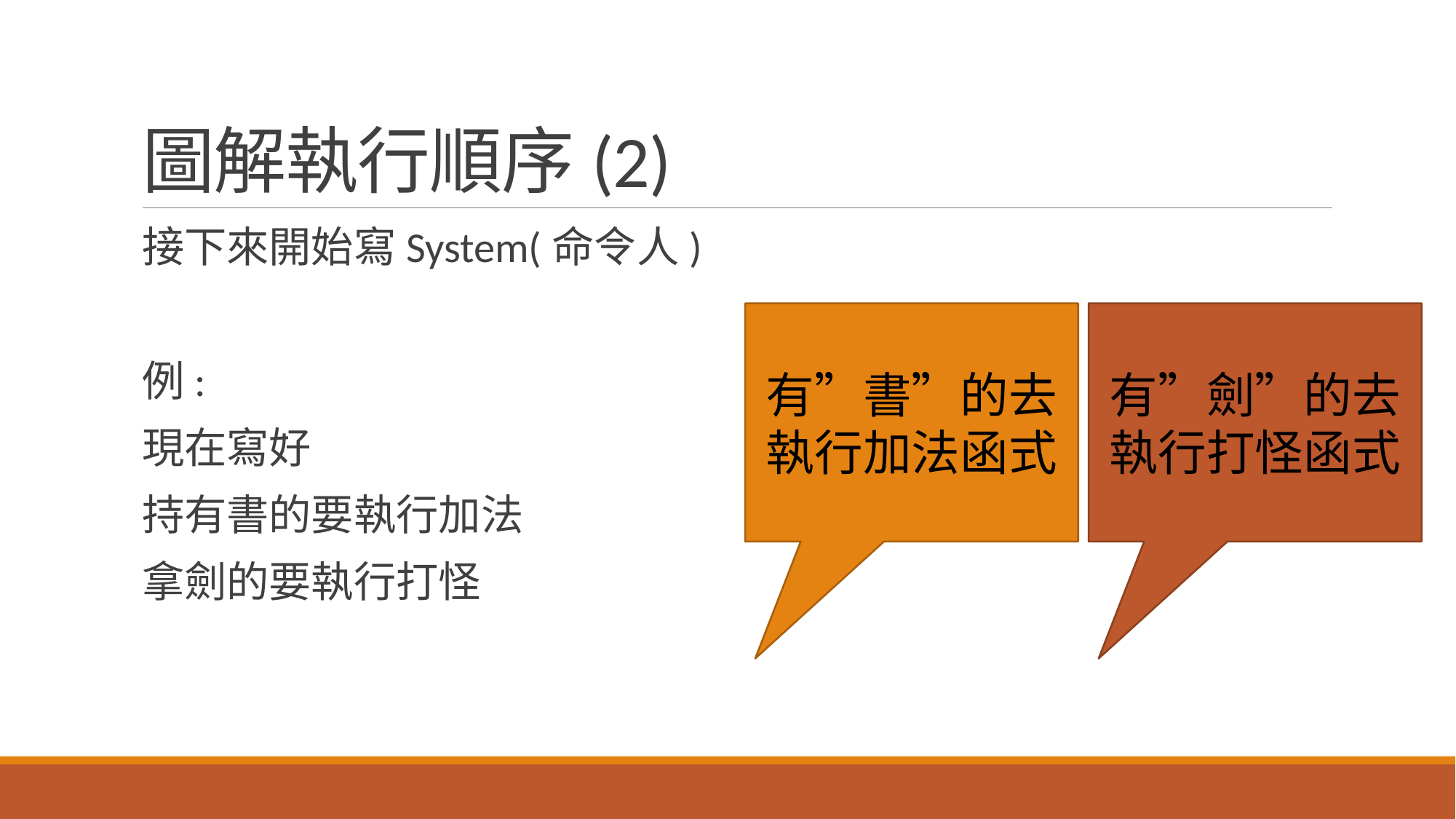

# 圖解執行順序(2)
接下來開始寫System(命令人)

例:
現在寫好
持有書的要執行加法
拿劍的要執行打怪
有”書”的去
執行加法函式
有”劍”的去
執行打怪函式